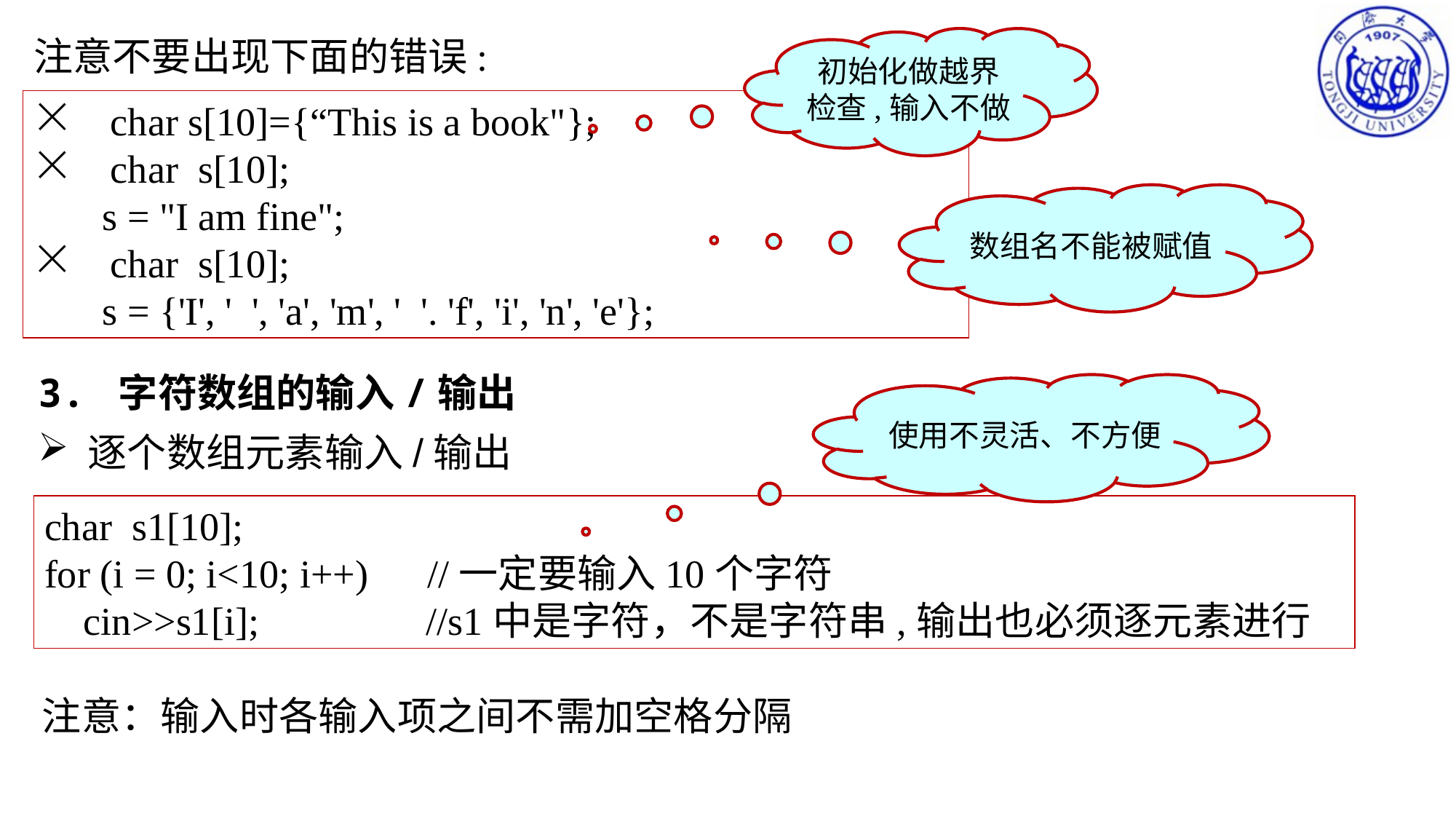

注意不要出现下面的错误:

初始化做越界检查,输入不做
    char s[10]={“This is a book"};
    char  s[10];
       s = "I am fine";
    char  s[10];
       s = {'I', '  ', 'a', 'm', '  '. 'f', 'i', 'n', 'e'};
数组名不能被赋值
3. 字符数组的输入/输出
 逐个数组元素输入/输出
使用不灵活、不方便
char  s1[10];
for (i = 0; i<10; i++)      //一定要输入10个字符
    cin>>s1[i];                 //s1中是字符，不是字符串,输出也必须逐元素进行
注意：输入时各输入项之间不需加空格分隔